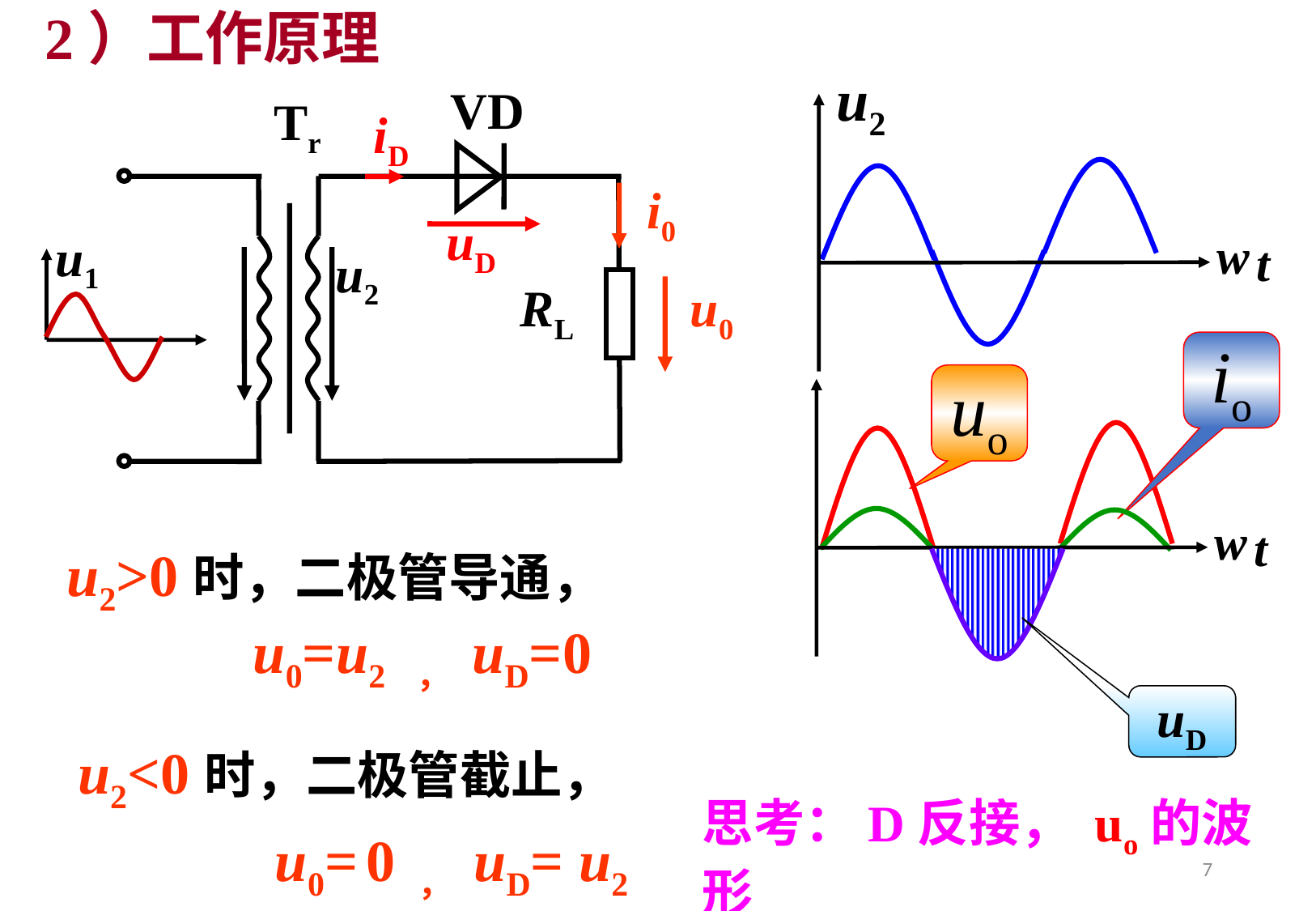

2）工作原理
u2

w
 t

VD
Tr
iD

i0

uD

u1

u2

RL

u0

io

w
 t

uo

u2>0时，二极管导通，

u0=u2  ， uD=0
uD
u2<0时，二极管截止，
思考：D反接， uo的波形
u0= 0 ， uD= u2
7